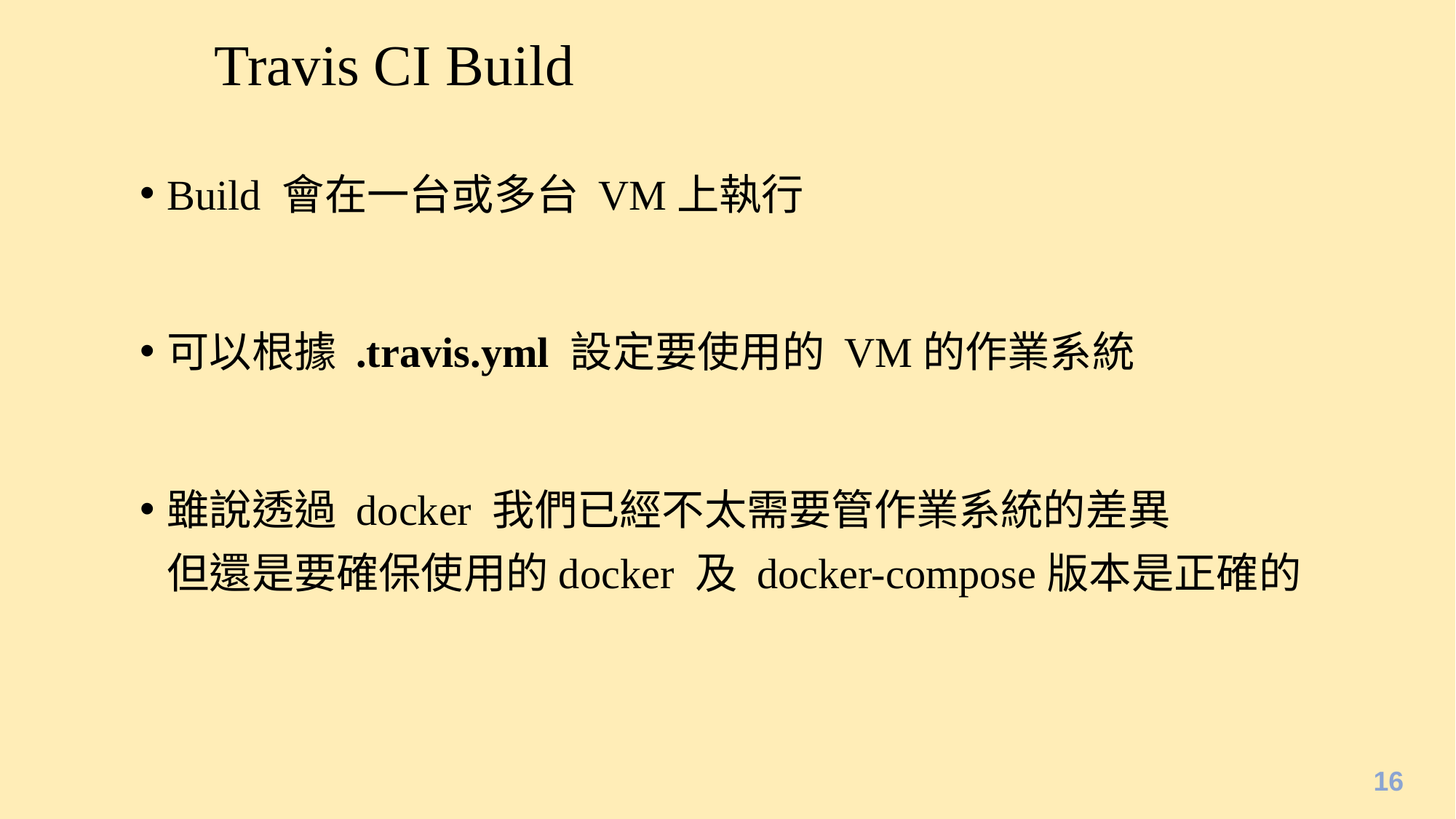

# Travis CI Build
Build 會在一台或多台 VM上執行

可以根據 .travis.yml 設定要使用的 VM的作業系統

雖說透過 docker 我們已經不太需要管作業系統的差異
但還是要確保使用的docker 及 docker-compose版本是正確的

16